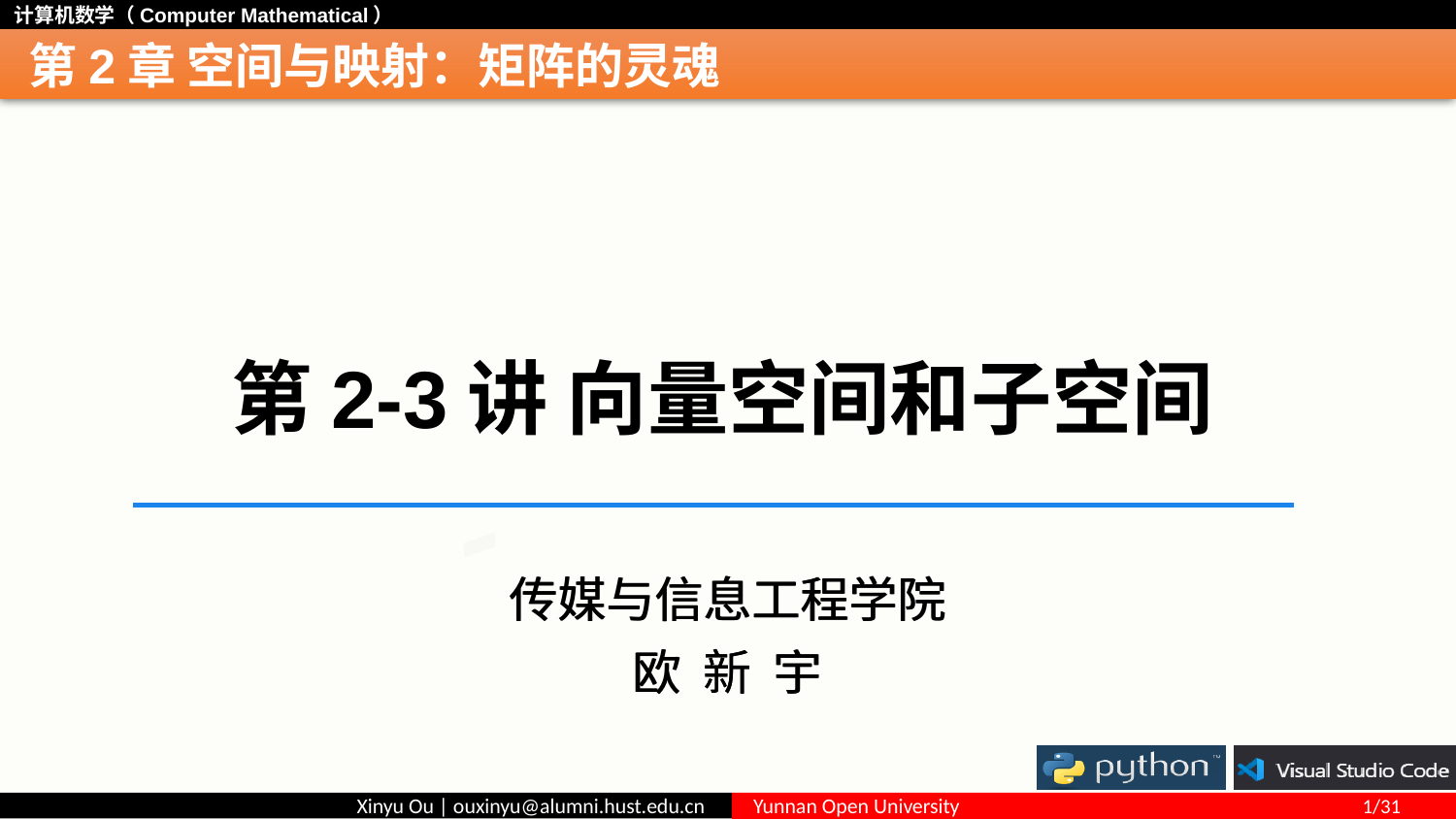

# 第2章 空间与映射：矩阵的灵魂
第2-3讲 向量空间和子空间

传媒与信息工程学院
欧  新  宇